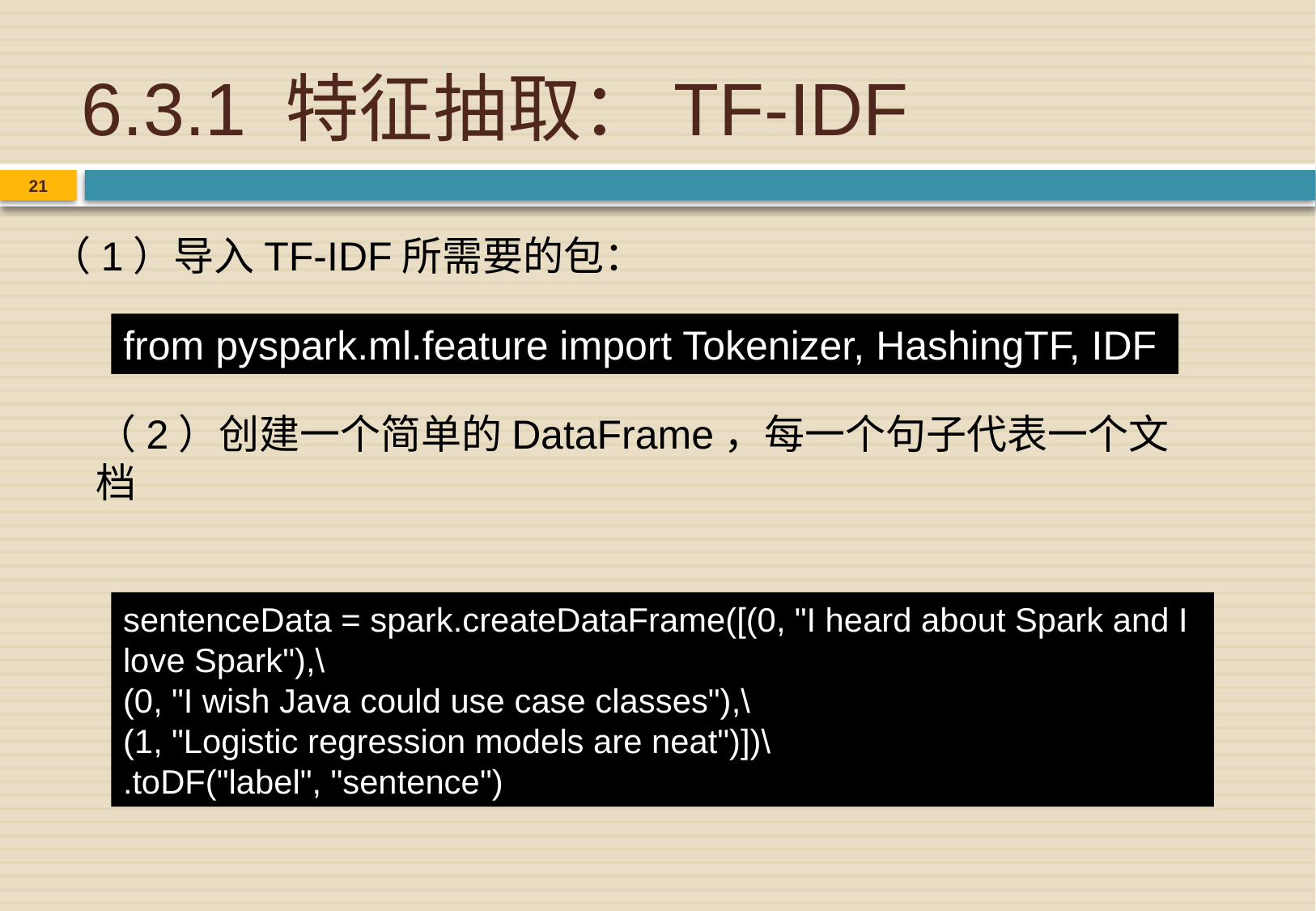

# 6.3.1 特征抽取：TF-IDF
21
（1）导入TF-IDF所需要的包：
from pyspark.ml.feature import Tokenizer, HashingTF, IDF
（2）创建一个简单的DataFrame，每一个句子代表一个文档
sentenceData = spark.createDataFrame([(0, "I heard about Spark and I love Spark"),\
(0, "I wish Java could use case classes"),\
(1, "Logistic regression models are neat")])\
.toDF("label", "sentence")